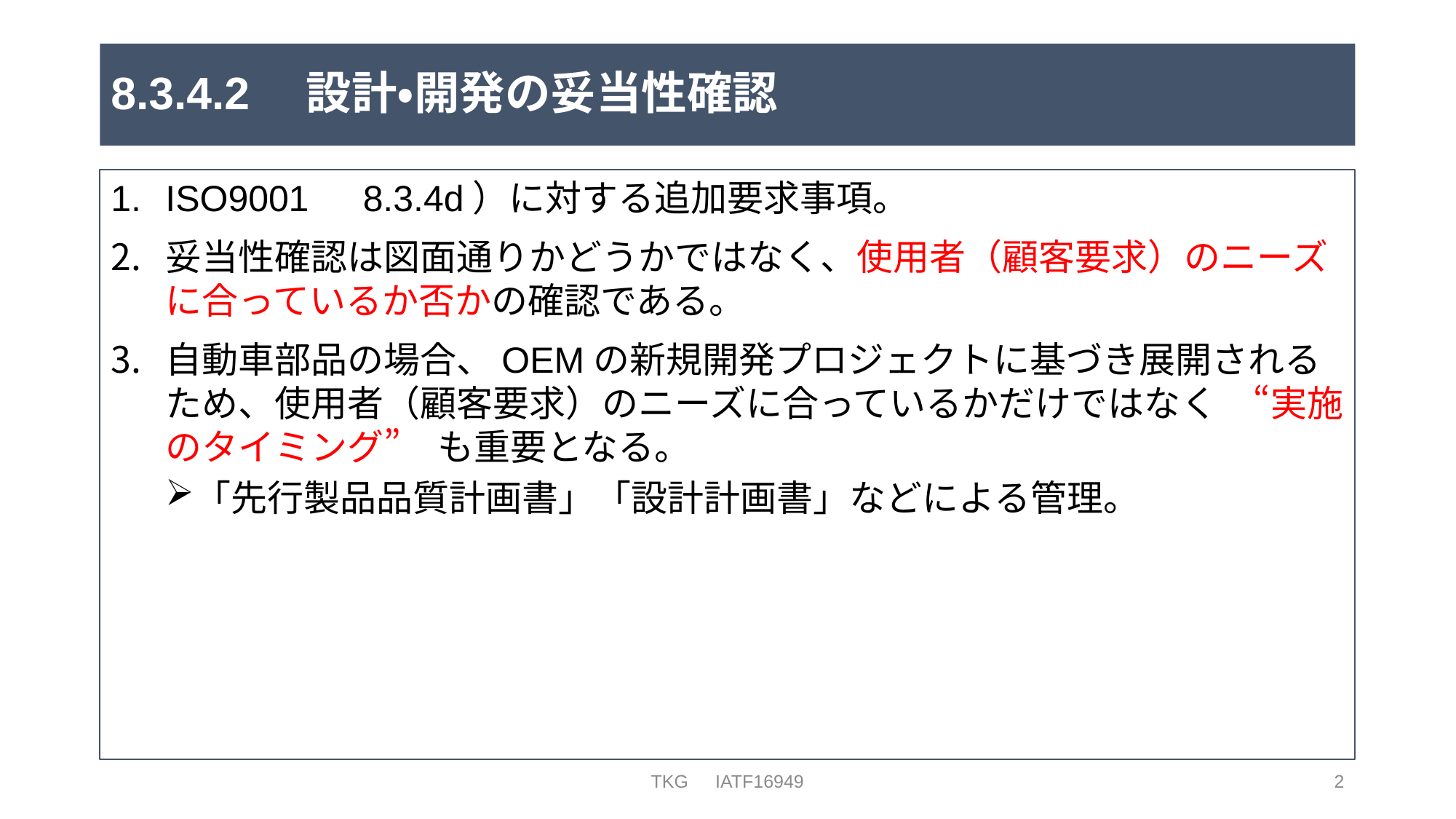

# 8.3.4.2　設計・開発の妥当性確認
ISO9001　8.3.4d）に対する追加要求事項。
妥当性確認は図面通りかどうかではなく、使用者（顧客要求）のニーズに合っているか否かの確認である。
自動車部品の場合、OEMの新規開発プロジェクトに基づき展開されるため、使用者（顧客要求）のニーズに合っているかだけではなく　“実施のタイミング”　も重要となる。
「先行製品品質計画書」「設計計画書」などによる管理。
TKG　IATF16949
2